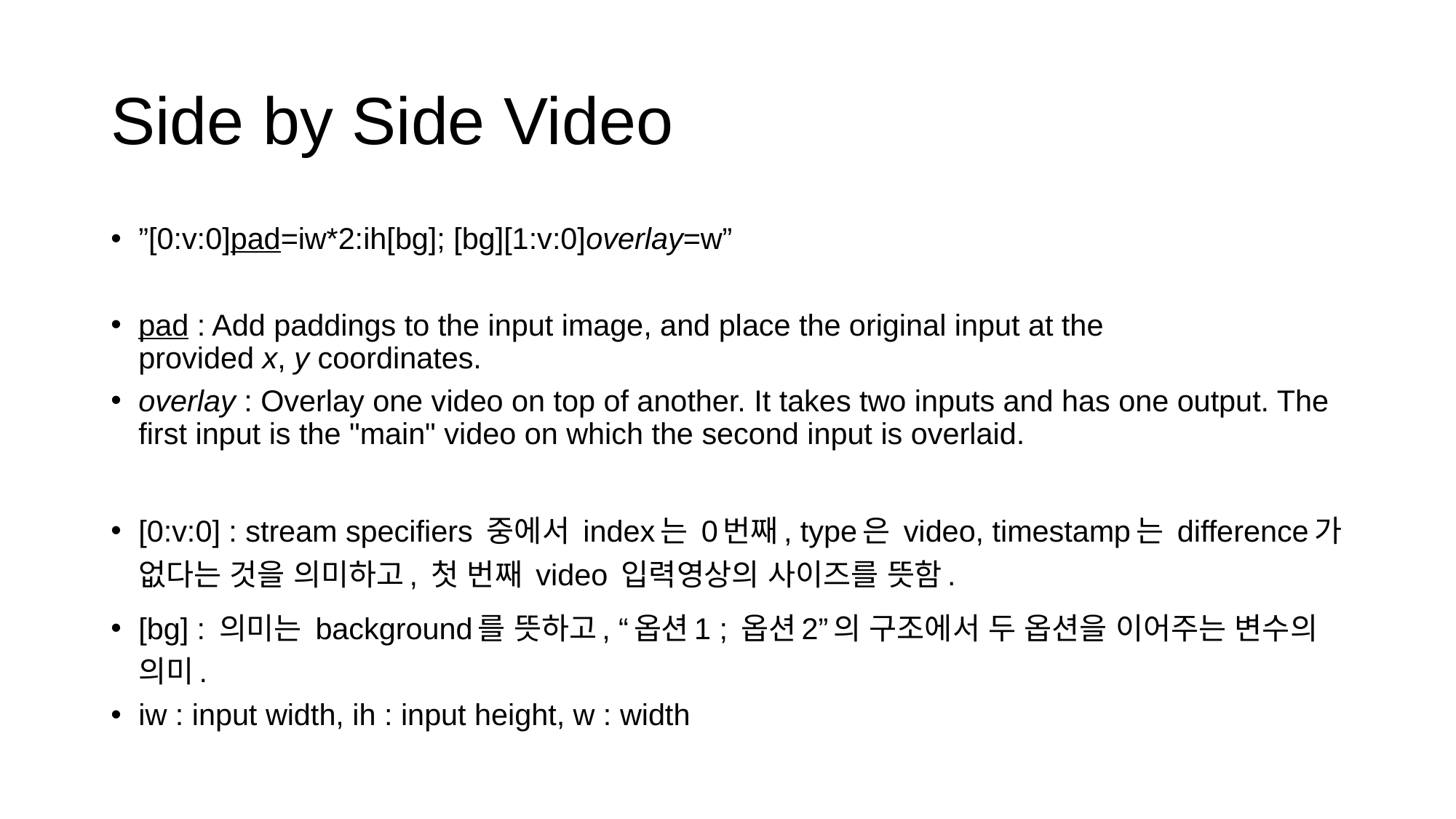

# Side by Side Video
”[0:v:0]pad=iw*2:ih[bg]; [bg][1:v:0]overlay=w”

pad : Add paddings to the input image, and place the original input at the provided x, y coordinates.
overlay : Overlay one video on top of another. It takes two inputs and has one output. The first input is the "main" video on which the second input is overlaid.

[0:v:0] : stream specifiers 중에서 index는 0번째, type은 video, timestamp는 difference가 없다는 것을 의미하고, 첫 번째 video 입력영상의 사이즈를 뜻함.
[bg] : 의미는 background를 뜻하고, “옵션1 ; 옵션2”의 구조에서 두 옵션을 이어주는 변수의 의미.
iw : input width, ih : input height, w : width